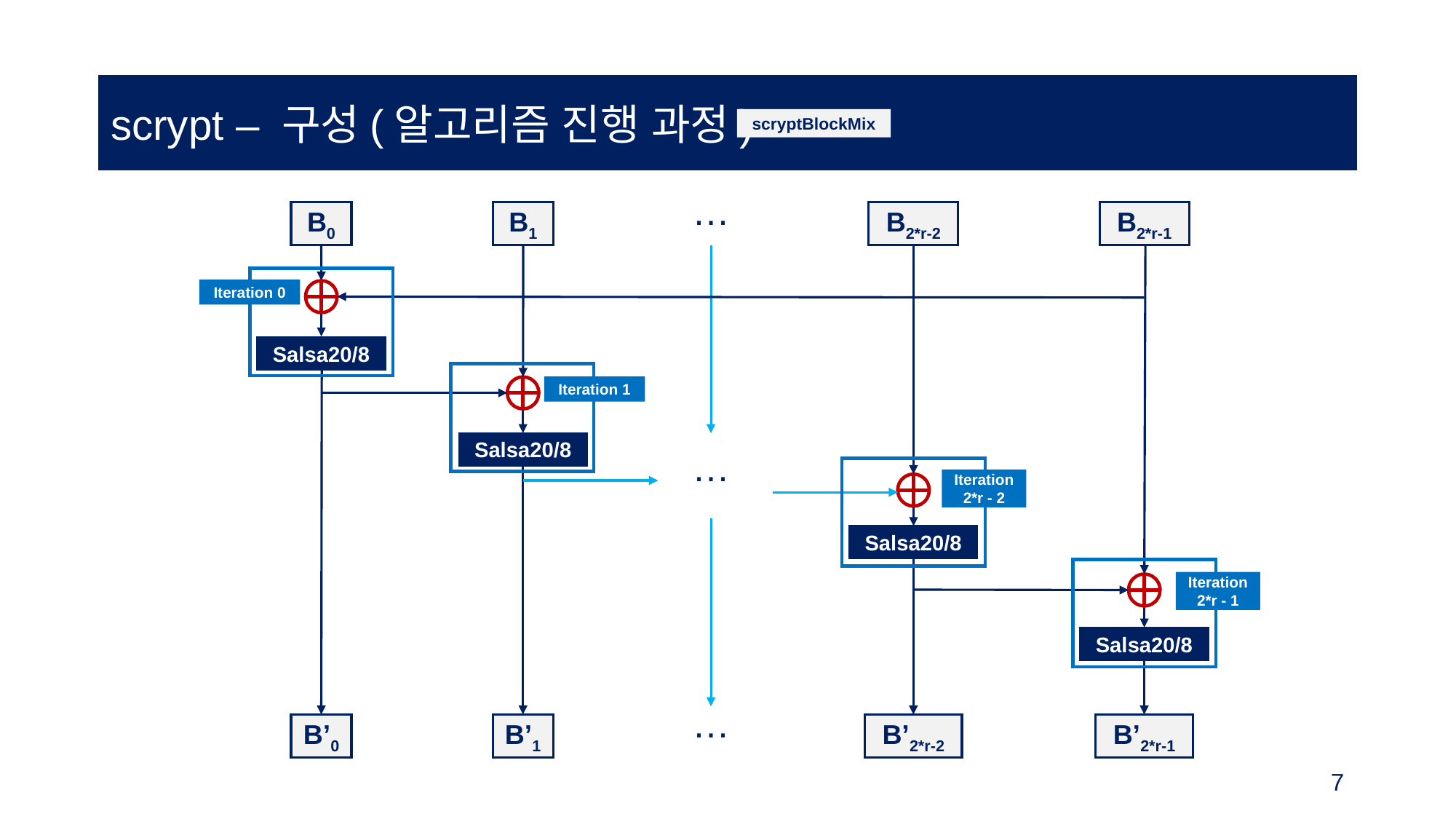

scrypt – 구성(알고리즘 진행 과정)
scryptBlockMix
…
B0
B1
B2*r-2
B2*r-1

Iteration 0

Salsa20/8

Iteration 1

Salsa20/8
…

Iteration
2*r - 2

Salsa20/8

Iteration
2*r - 1

Salsa20/8
…
B’0
B’1
B’2*r-2
B’2*r-1
7